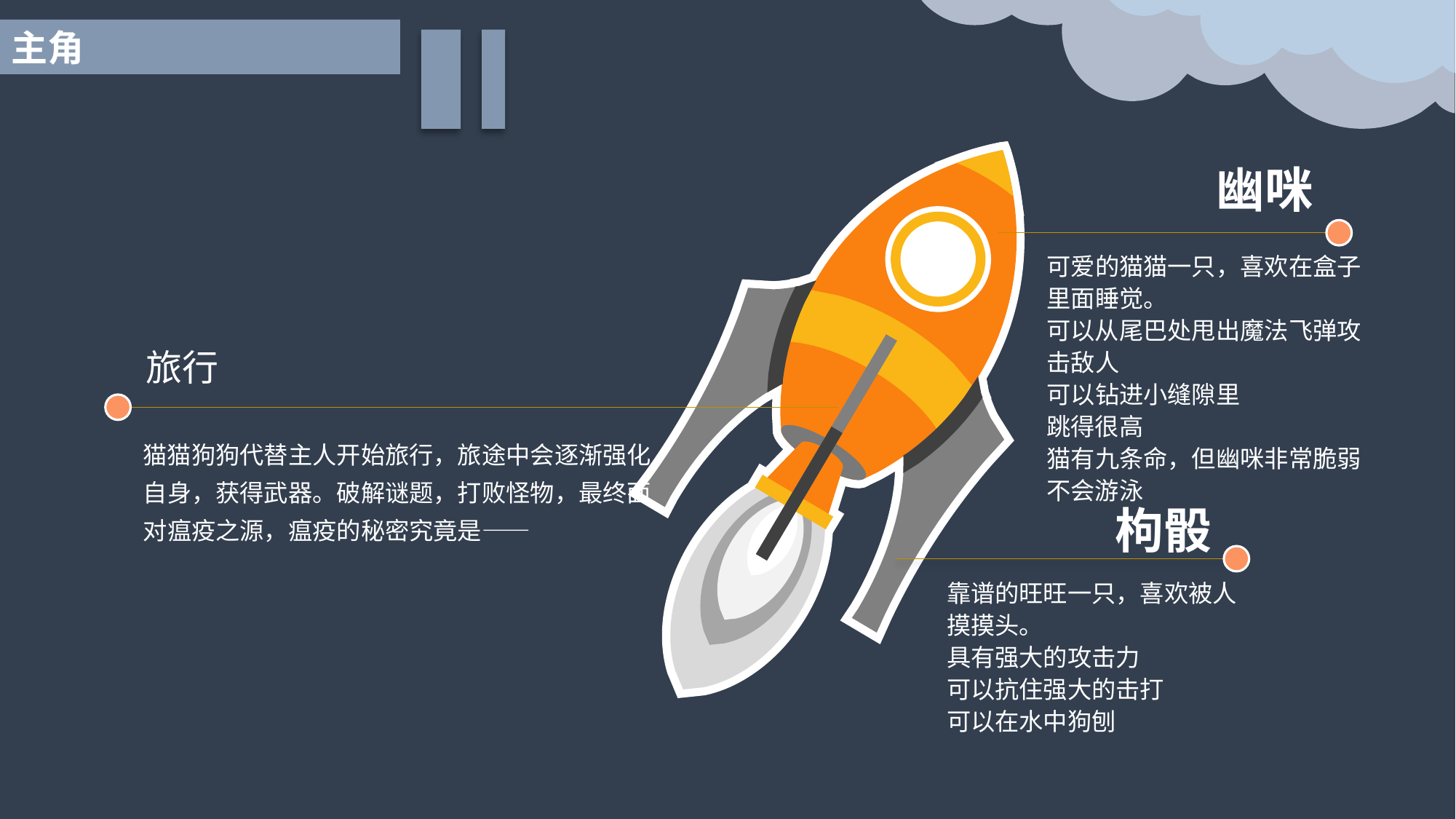

主角

幽咪

可爱的猫猫一只，喜欢在盒子里面睡觉。
可以从尾巴处甩出魔法飞弹攻击敌人
可以钻进小缝隙里
跳得很高
猫有九条命，但幽咪非常脆弱
不会游泳
旅行

猫猫狗狗代替主人开始旅行，旅途中会逐渐强化自身，获得武器。破解谜题，打败怪物，最终面对瘟疫之源，瘟疫的秘密究竟是——
枸骰

靠谱的旺旺一只，喜欢被人摸摸头。
具有强大的攻击力
可以抗住强大的击打
可以在水中狗刨